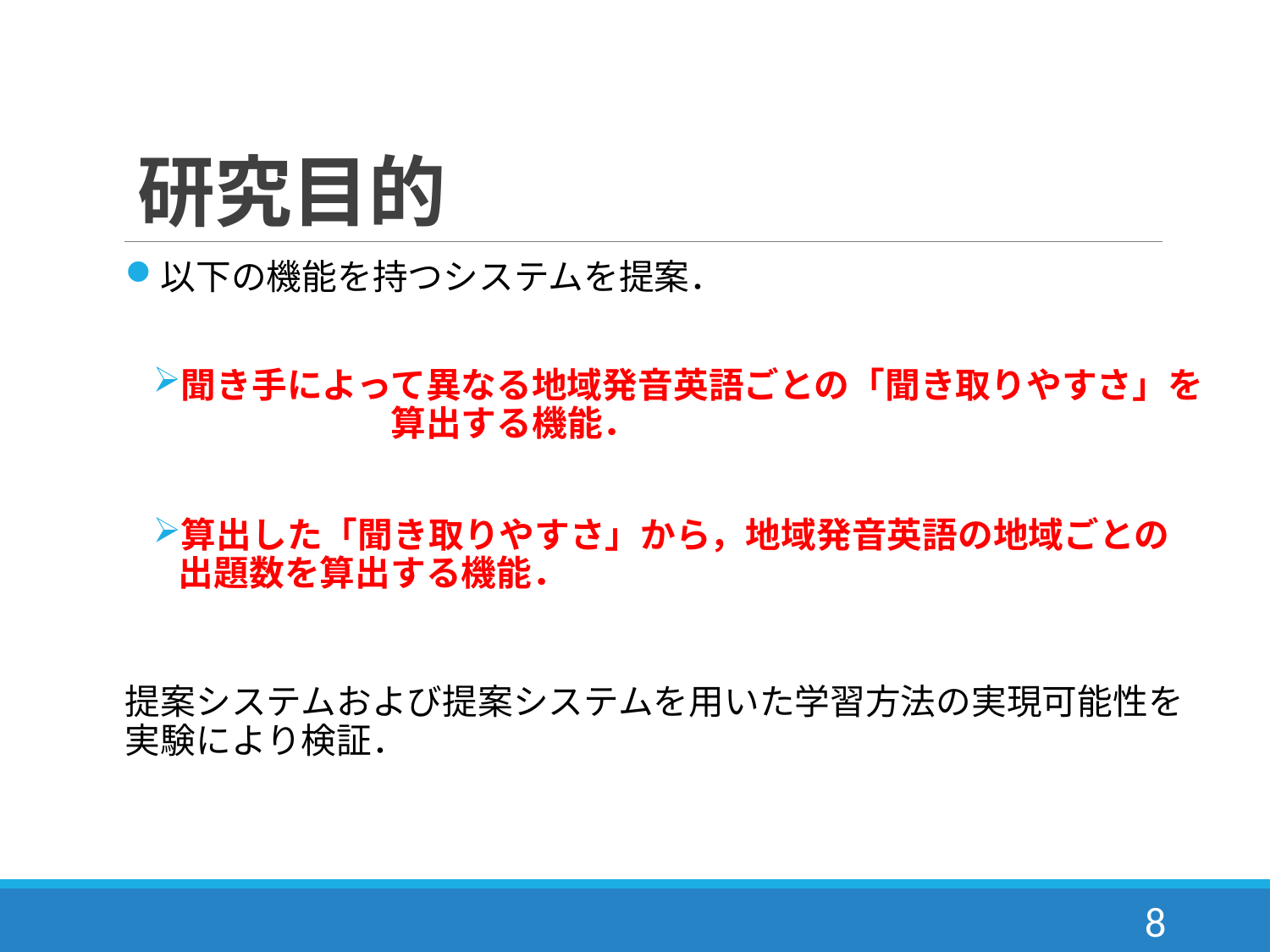

# 研究目的
以下の機能を持つシステムを提案．

聞き手によって異なる地域発音英語ごとの「聞き取りやすさ」を　　　　　　算出する機能．

算出した「聞き取りやすさ」から，地域発音英語の地域ごとの　出題数を算出する機能．

提案システムおよび提案システムを用いた学習方法の実現可能性を 実験により検証．

8